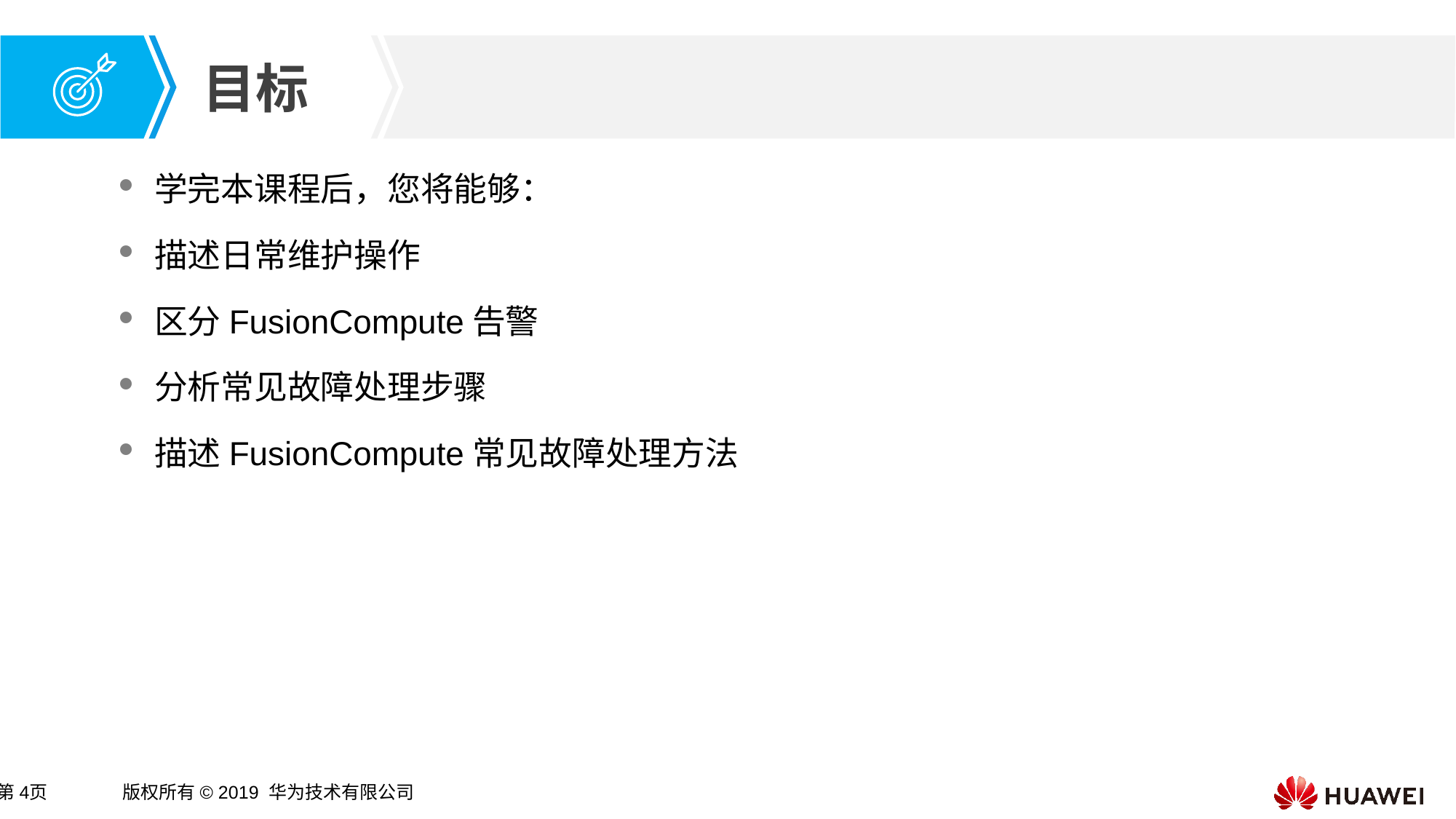

学完本课程后，您将能够：
描述日常维护操作
区分FusionCompute告警
分析常见故障处理步骤
描述FusionCompute常见故障处理方法